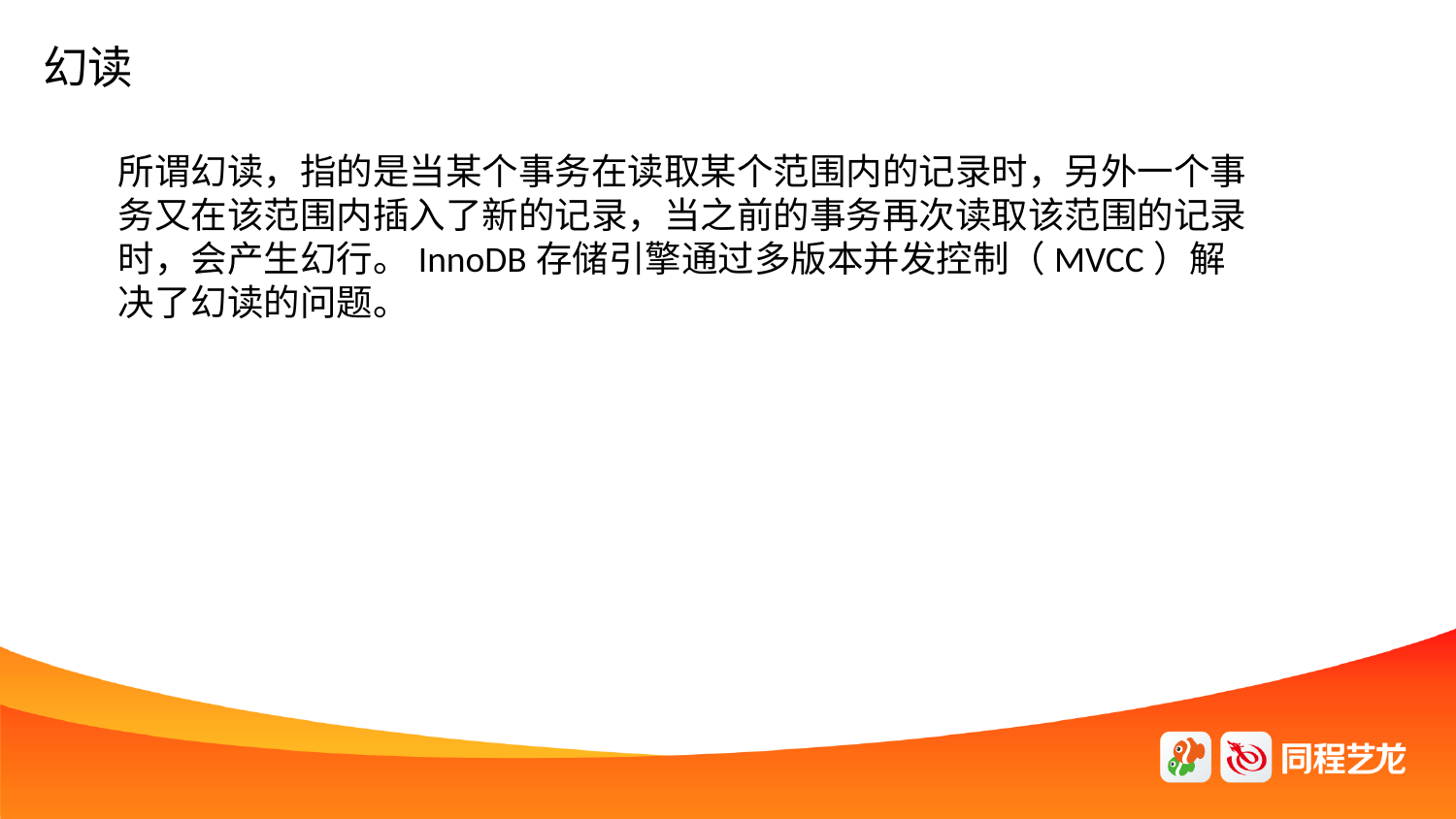

# 幻读
所谓幻读，指的是当某个事务在读取某个范围内的记录时，另外一个事务又在该范围内插入了新的记录，当之前的事务再次读取该范围的记录时，会产生幻行。InnoDB存储引擎通过多版本并发控制（MVCC）解决了幻读的问题。